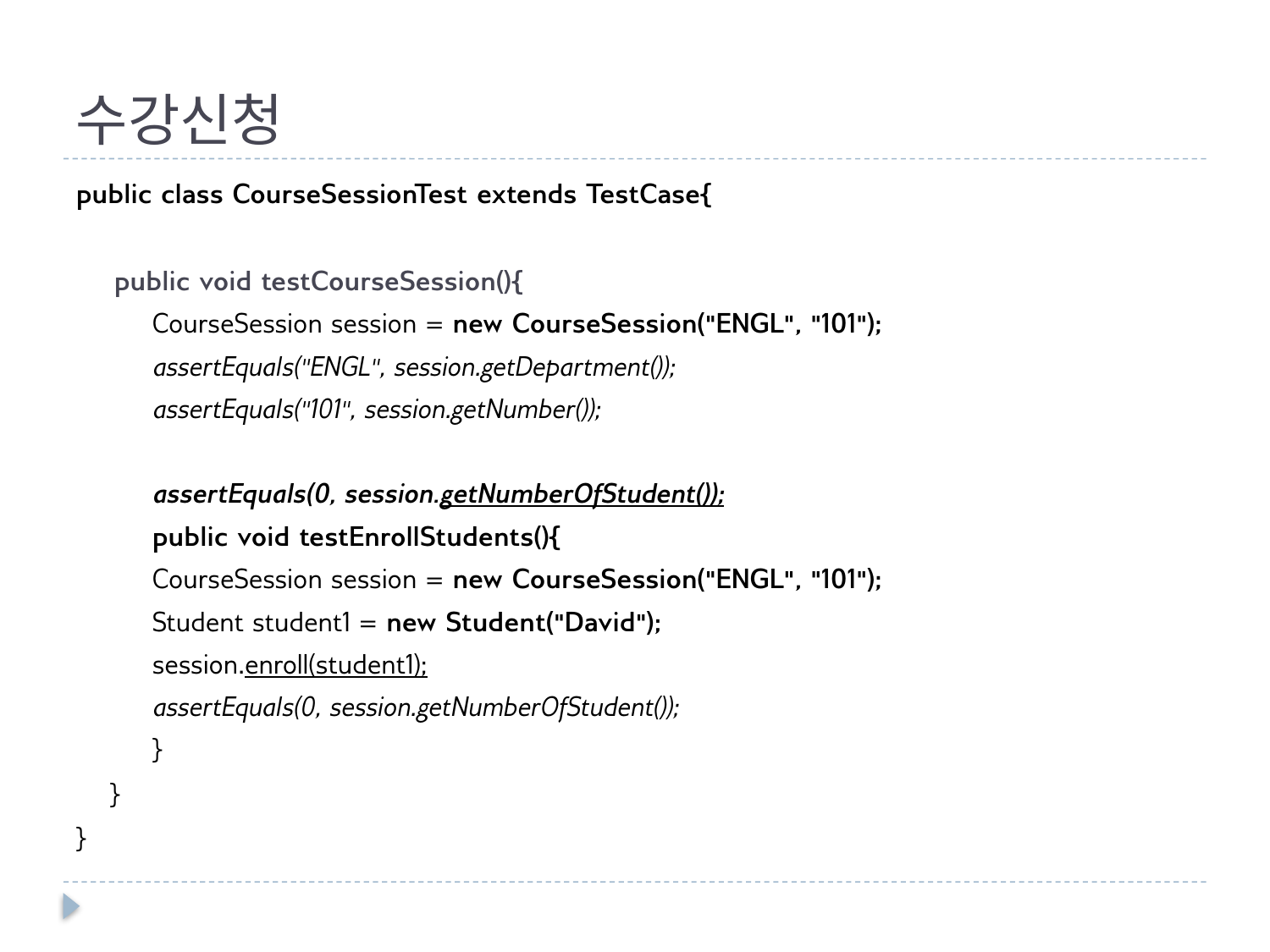

# 수강신청
public class CourseSessionTest extends TestCase{

public void testCourseSession(){
CourseSession session = new CourseSession("ENGL", "101");
assertEquals("ENGL", session.getDepartment());
assertEquals("101", session.getNumber());

assertEquals(0, session.getNumberOfStudent());
public void testEnrollStudents(){
CourseSession session = new CourseSession("ENGL", "101");
Student student1 = new Student("David");
session.enroll(student1);
assertEquals(0, session.getNumberOfStudent());
}
    }
}